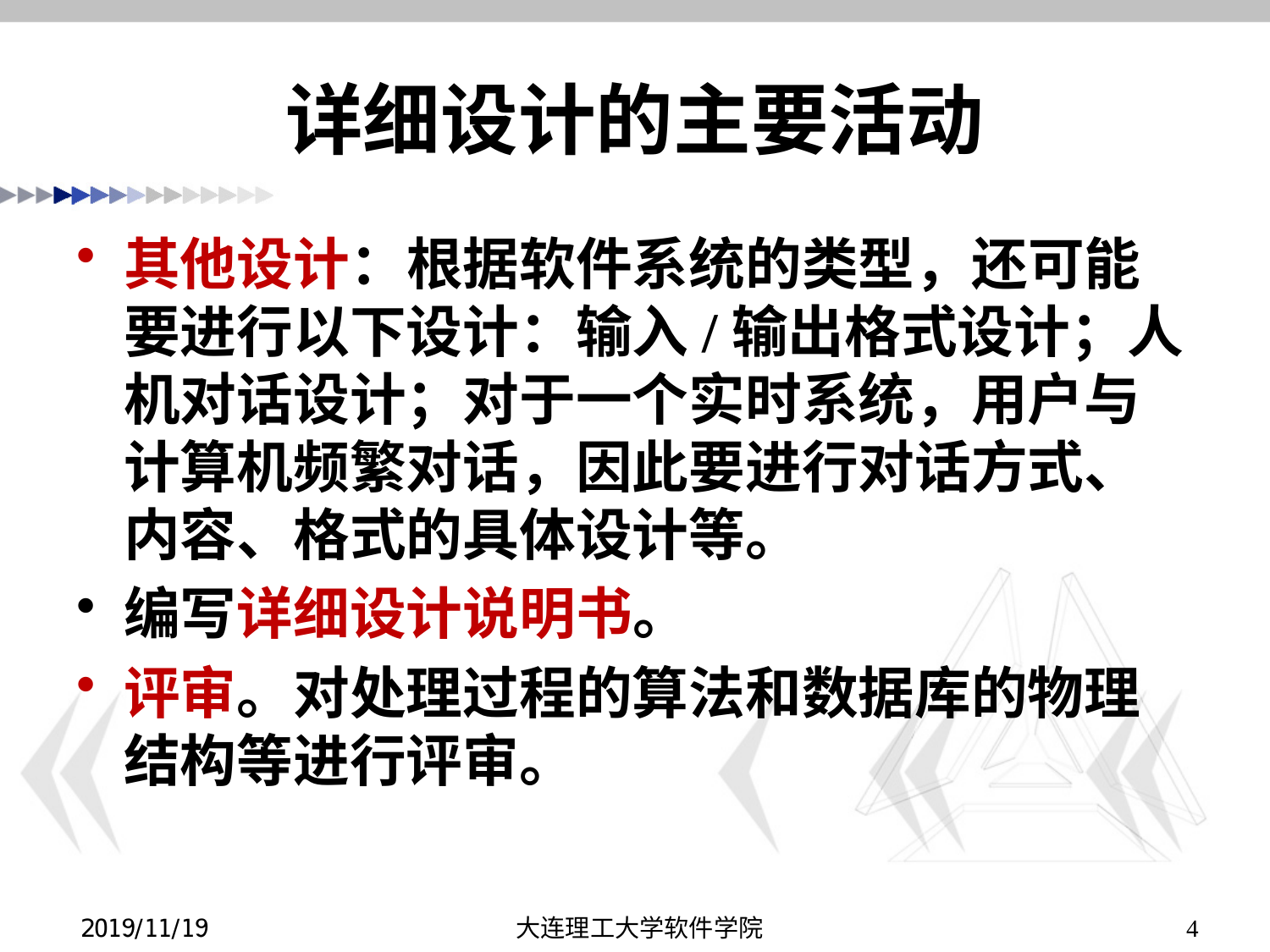

# 详细设计的主要活动
其他设计：根据软件系统的类型，还可能要进行以下设计：输入/输出格式设计；人机对话设计；对于一个实时系统，用户与计算机频繁对话，因此要进行对话方式、内容、格式的具体设计等。
编写详细设计说明书。
评审。对处理过程的算法和数据库的物理结构等进行评审。

2019/11/19
大连理工大学软件学院
4